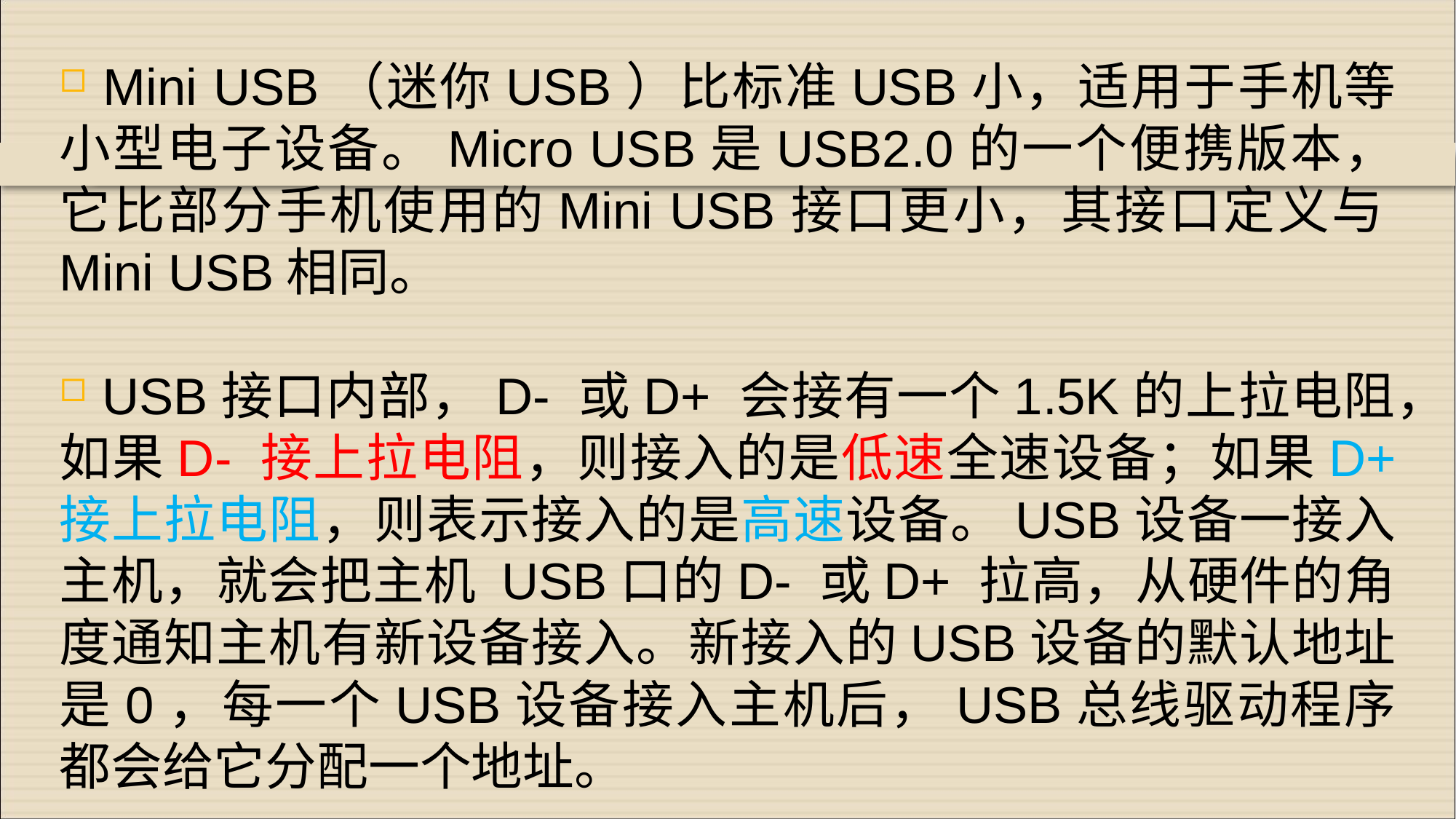

Mini USB（迷你USB）比标准USB小，适用于手机等小型电子设备。Micro USB是USB2.0的一个便携版本，它比部分手机使用的Mini USB接口更小，其接口定义与Mini USB相同。

 USB接口内部，D- 或D+ 会接有一个1.5K的上拉电阻，如果D- 接上拉电阻，则接入的是低速全速设备；如果D+ 接上拉电阻，则表示接入的是高速设备。USB设备一接入主机，就会把主机 USB口的D- 或D+ 拉高，从硬件的角度通知主机有新设备接入。新接入的USB设备的默认地址是0，每一个USB设备接入主机后，USB总线驱动程序都会给它分配一个地址。